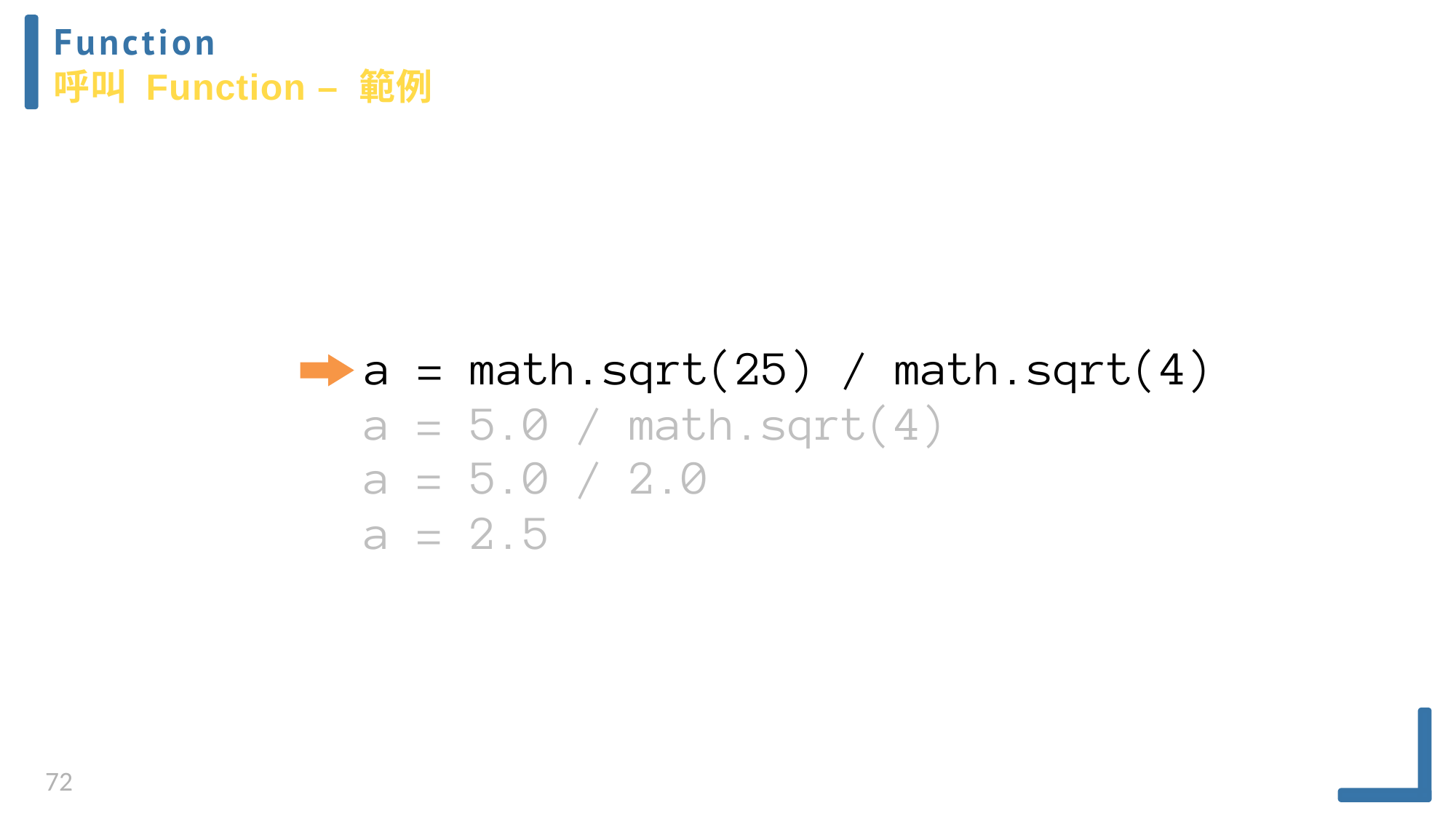

Function
呼叫 Function – 範例
a = math.sqrt(25) / math.sqrt(4)

a = 5.0 / math.sqrt(4)
a = 5.0 / 2.0
a = 2.5

72